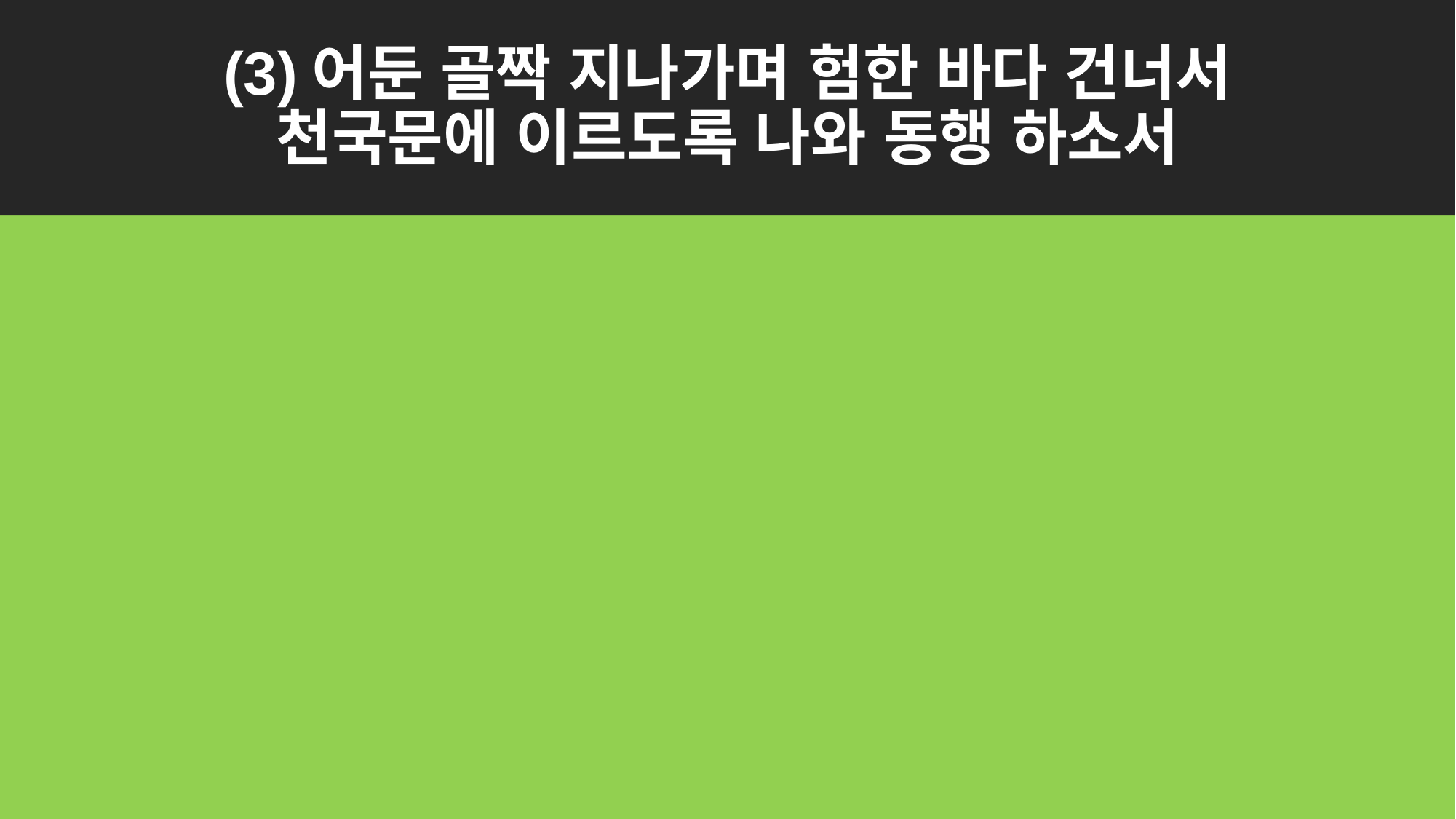

# (3)어둔 골짝 지나가며 험한 바다 건너서 천국문에 이르도록 나와 동행 하소서